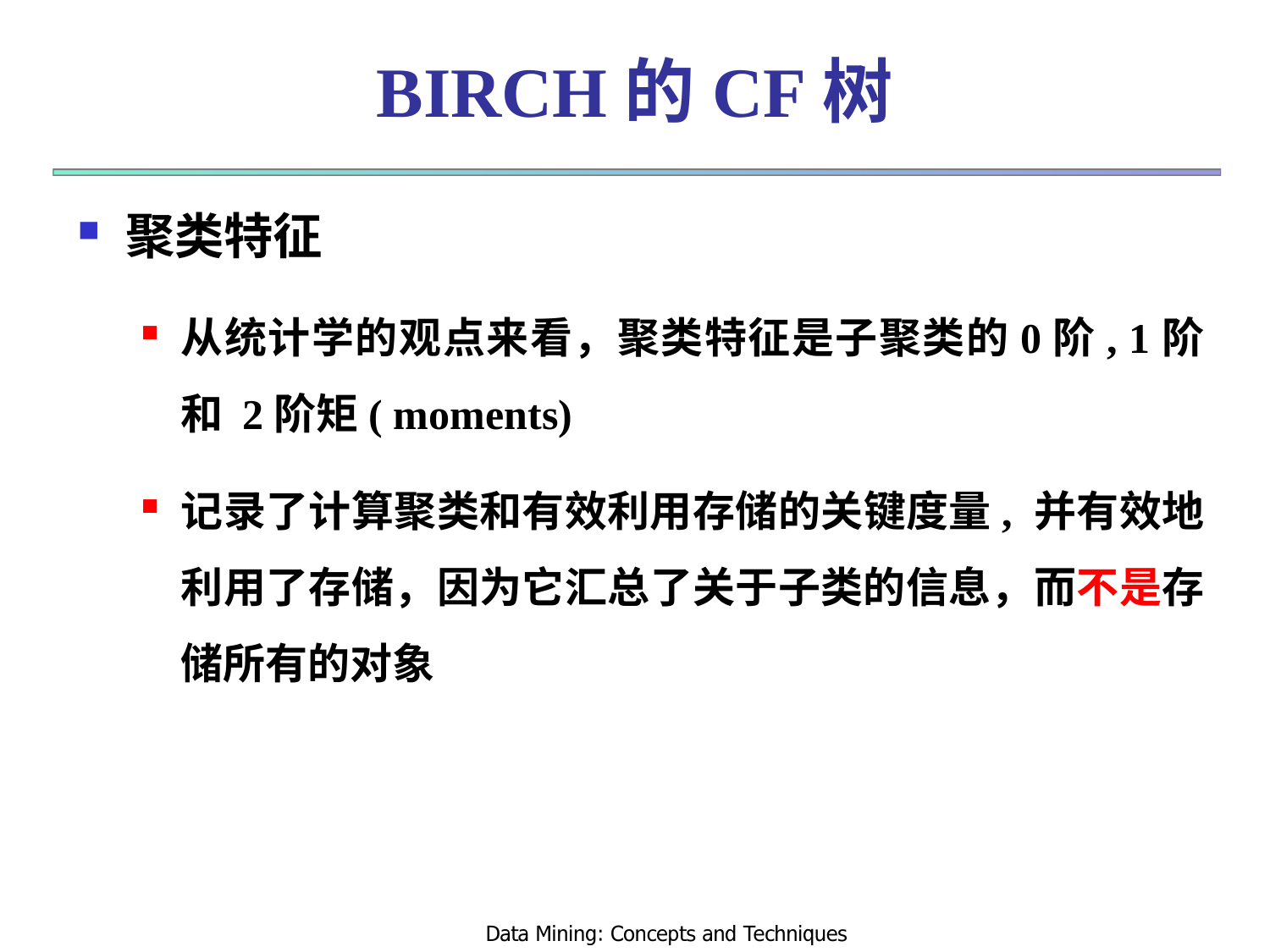

# BIRCH的CF树
聚类特征
从统计学的观点来看，聚类特征是子聚类的0阶, 1阶和 2阶矩( moments)
记录了计算聚类和有效利用存储的关键度量, 并有效地利用了存储，因为它汇总了关于子类的信息，而不是存储所有的对象
Data Mining: Concepts and Techniques
49